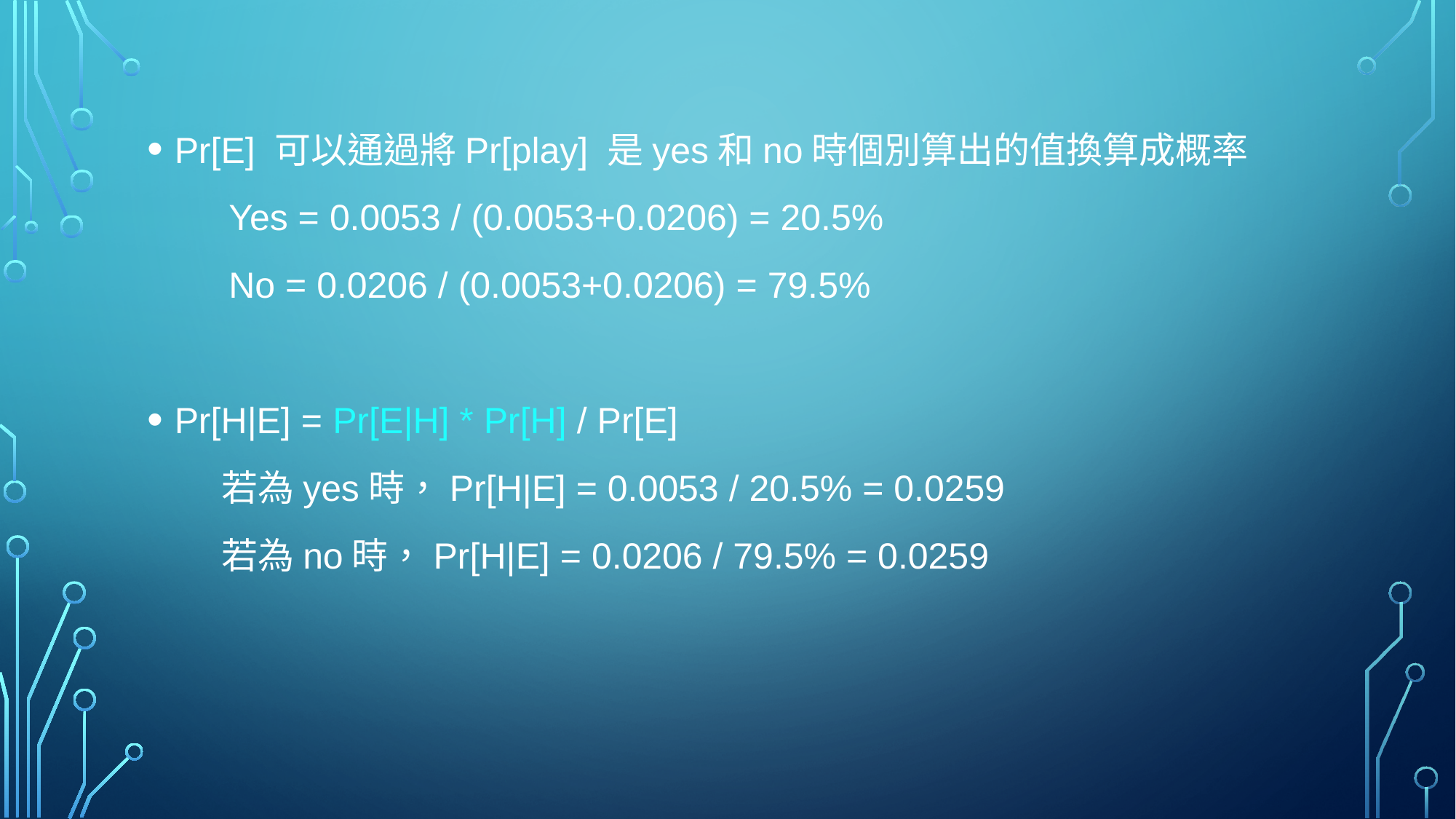

Pr[E] 可以通過將Pr[play] 是yes和no時個別算出的值換算成概率
        Yes = 0.0053 / (0.0053+0.0206) = 20.5%
        No = 0.0206 / (0.0053+0.0206) = 79.5%

Pr[H|E] = Pr[E|H] * Pr[H] / Pr[E]
        若為yes時，Pr[H|E] = 0.0053 / 20.5% = 0.0259
        若為no時，Pr[H|E] = 0.0206 / 79.5% = 0.0259